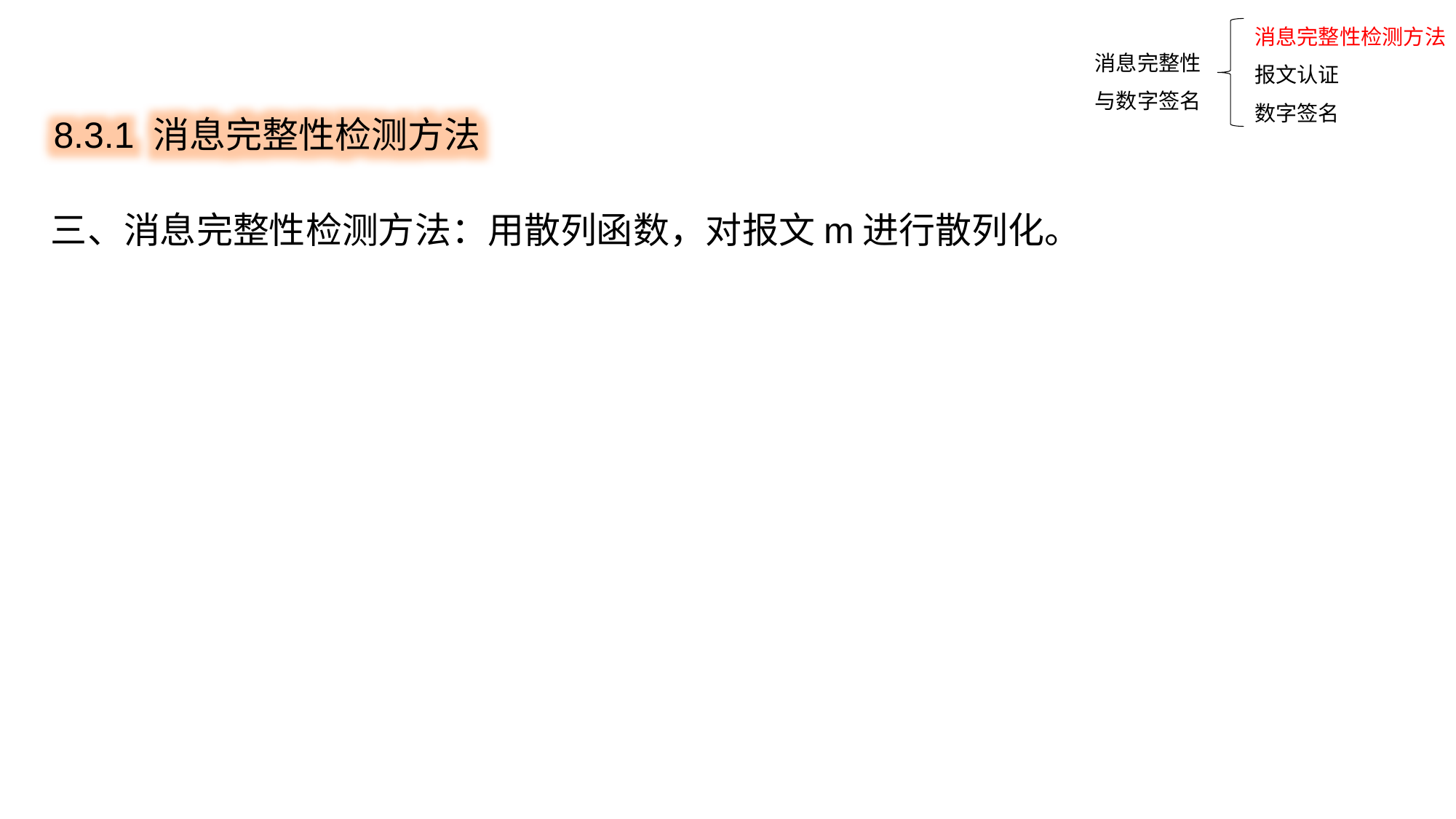

消息完整性检测方法
报文认证
数字签名

消息完整性
与数字签名
8.3.1 消息完整性检测方法
三、消息完整性检测方法：用散列函数，对报文m进行散列化。